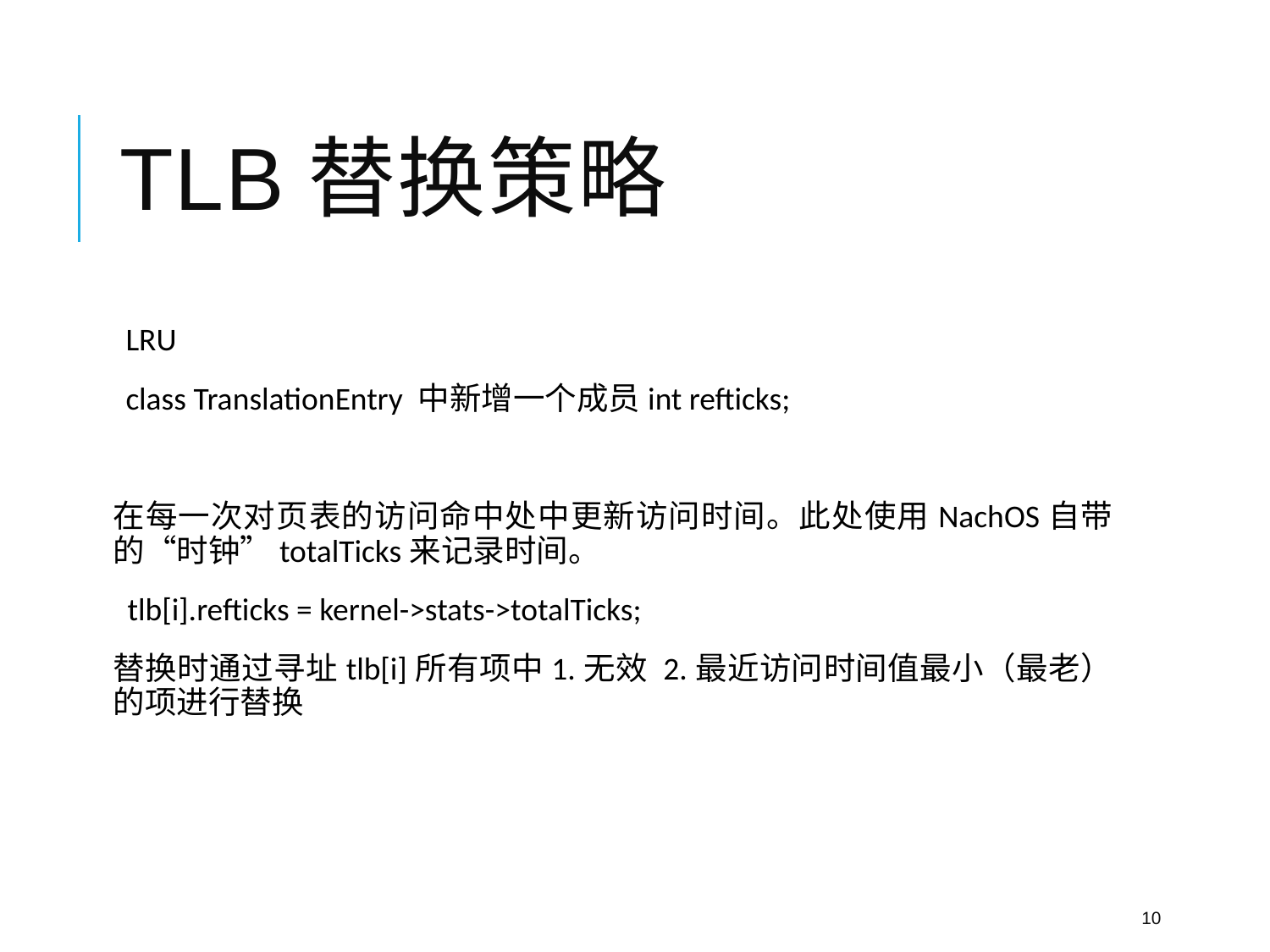

# TLB替换策略
LRU
class TranslationEntry 中新增一个成员int refticks;

在每一次对页表的访问命中处中更新访问时间。此处使用NachOS自带的“时钟”totalTicks来记录时间。
  tlb[i].refticks = kernel->stats->totalTicks;
替换时通过寻址tlb[i]所有项中1.无效 2.最近访问时间值最小（最老）的项进行替换

10